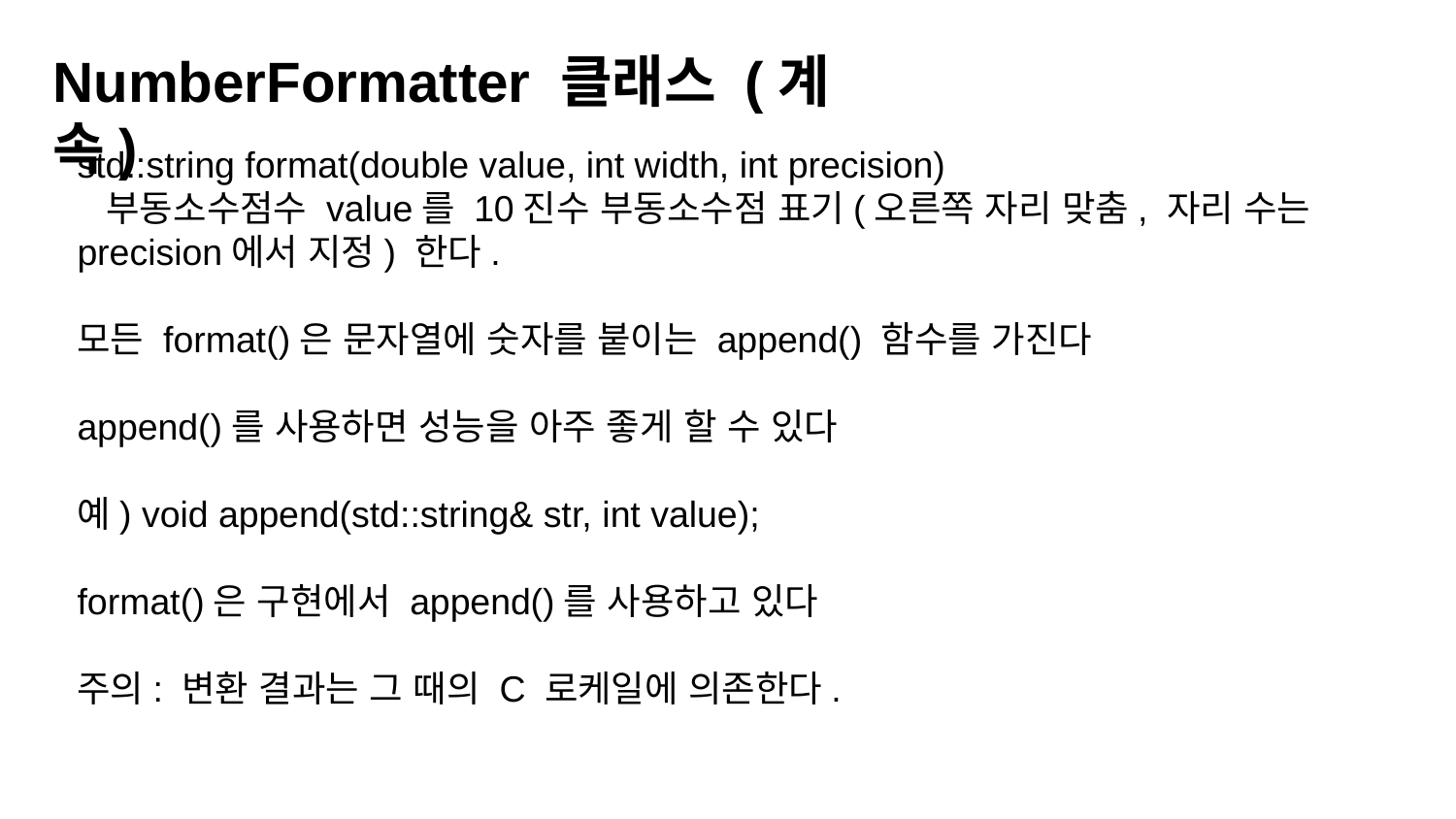

NumberFormatter 클래스 (계속)
std::string format(double value, int width, int precision)
  부동소수점수 value를 10진수 부동소수점 표기(오른쪽 자리 맞춤, 자리 수는 precision에서 지정) 한다.
모든 format()은 문자열에 숫자를 붙이는 append() 함수를 가진다
append()를 사용하면 성능을 아주 좋게 할 수 있다
예) void append(std::string& str, int value);
format()은 구현에서 append()를 사용하고 있다
주의: 변환 결과는 그 때의 C 로케일에 의존한다.